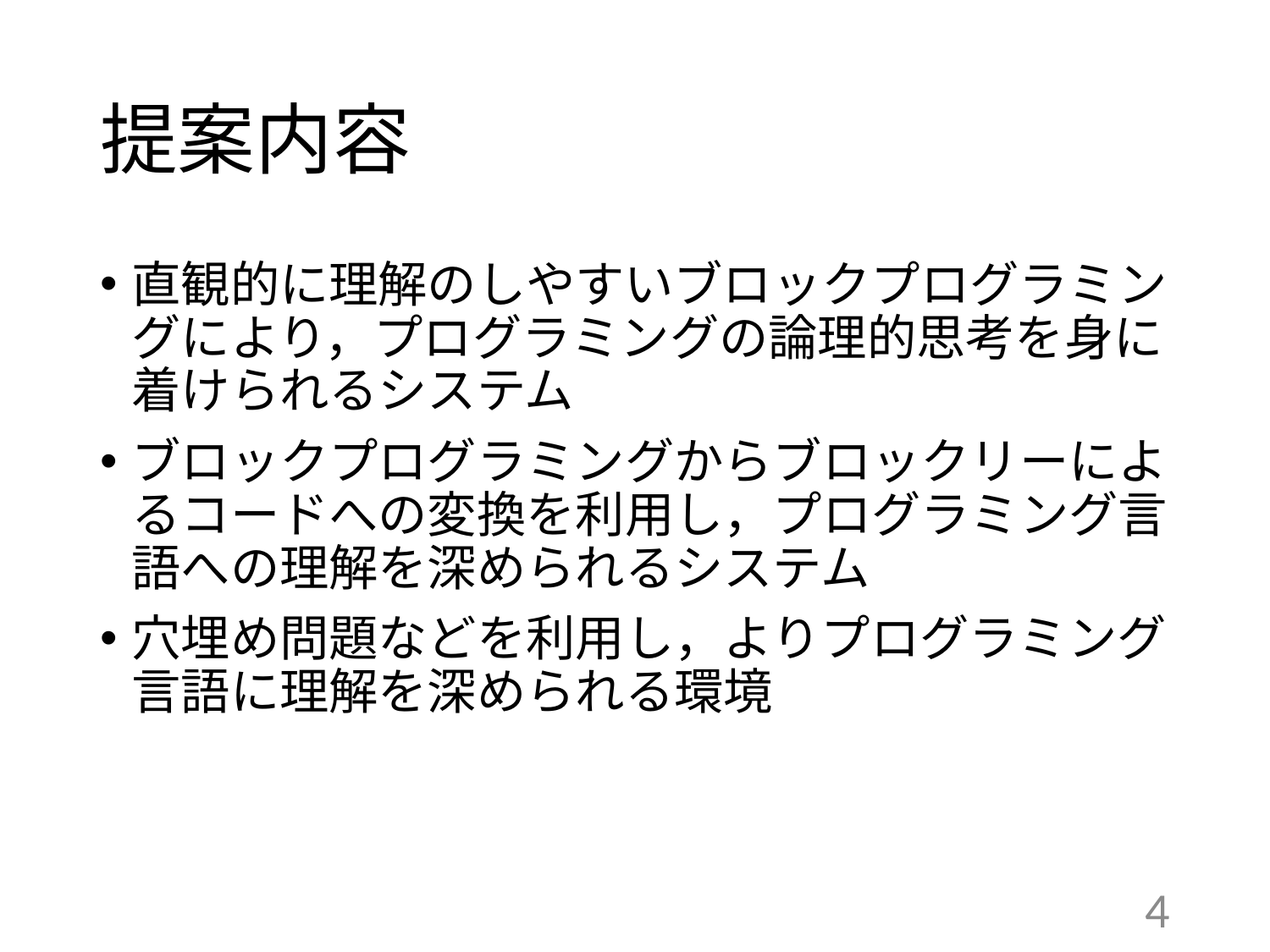

# 提案内容
直観的に理解のしやすいブロックプログラミングにより，プログラミングの論理的思考を身に着けられるシステム
ブロックプログラミングからブロックリーによるコードへの変換を利用し，プログラミング言語への理解を深められるシステム
穴埋め問題などを利用し，よりプログラミング言語に理解を深められる環境

4